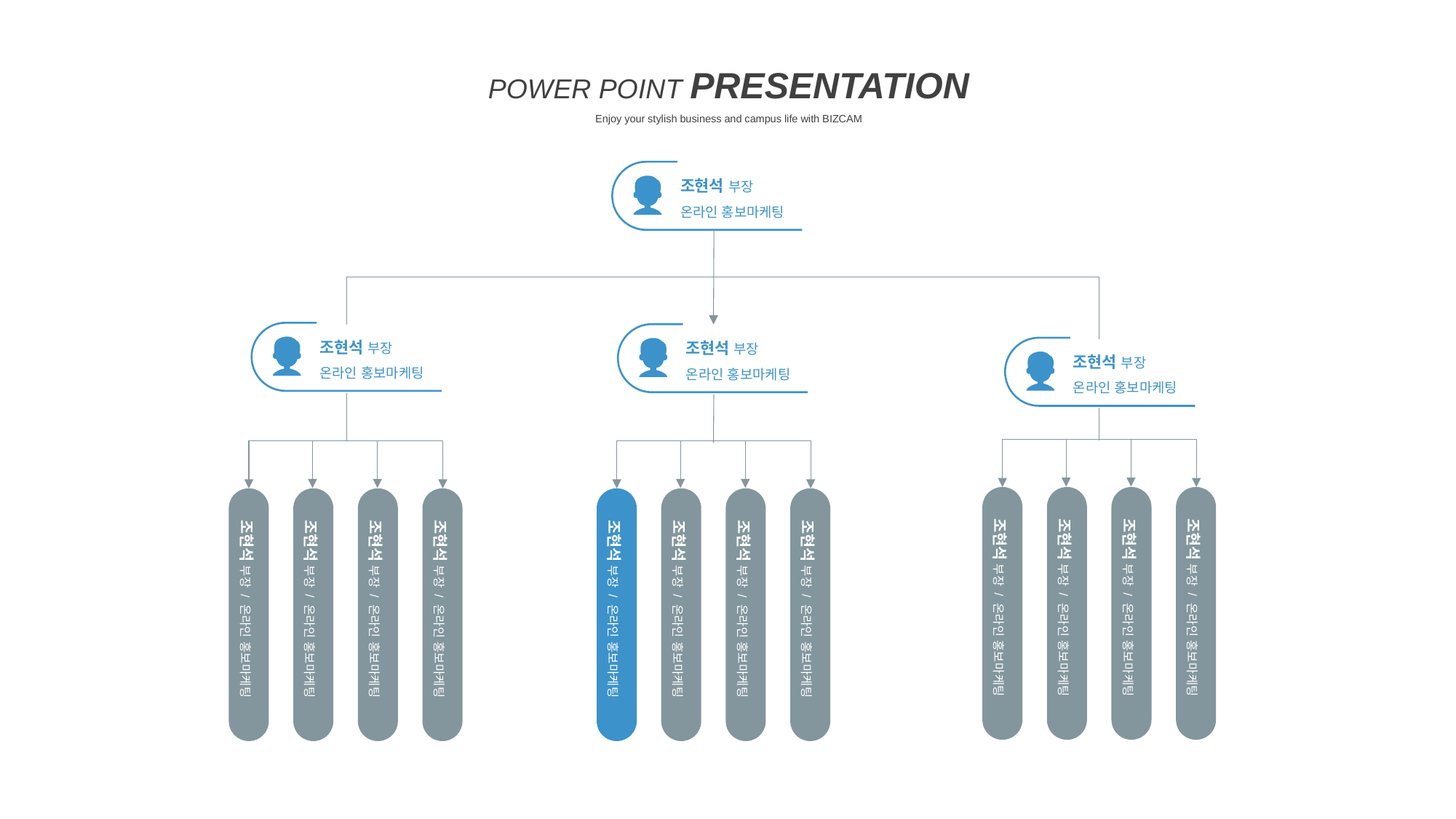

POWER POINT PRESENTATION
Enjoy your stylish business and campus life with BIZCAM

조현석 부장
온라인 홍보마케팅

조현석 부장
온라인 홍보마케팅

조현석 부장
온라인 홍보마케팅

조현석 부장
온라인 홍보마케팅

조현석 부장 / 온라인 홍보마케팅
조현석 부장 / 온라인 홍보마케팅
조현석 부장 / 온라인 홍보마케팅
조현석 부장 / 온라인 홍보마케팅

조현석 부장 / 온라인 홍보마케팅
조현석 부장 / 온라인 홍보마케팅
조현석 부장 / 온라인 홍보마케팅
조현석 부장 / 온라인 홍보마케팅

조현석 부장 / 온라인 홍보마케팅
조현석 부장 / 온라인 홍보마케팅
조현석 부장 / 온라인 홍보마케팅
조현석 부장 / 온라인 홍보마케팅